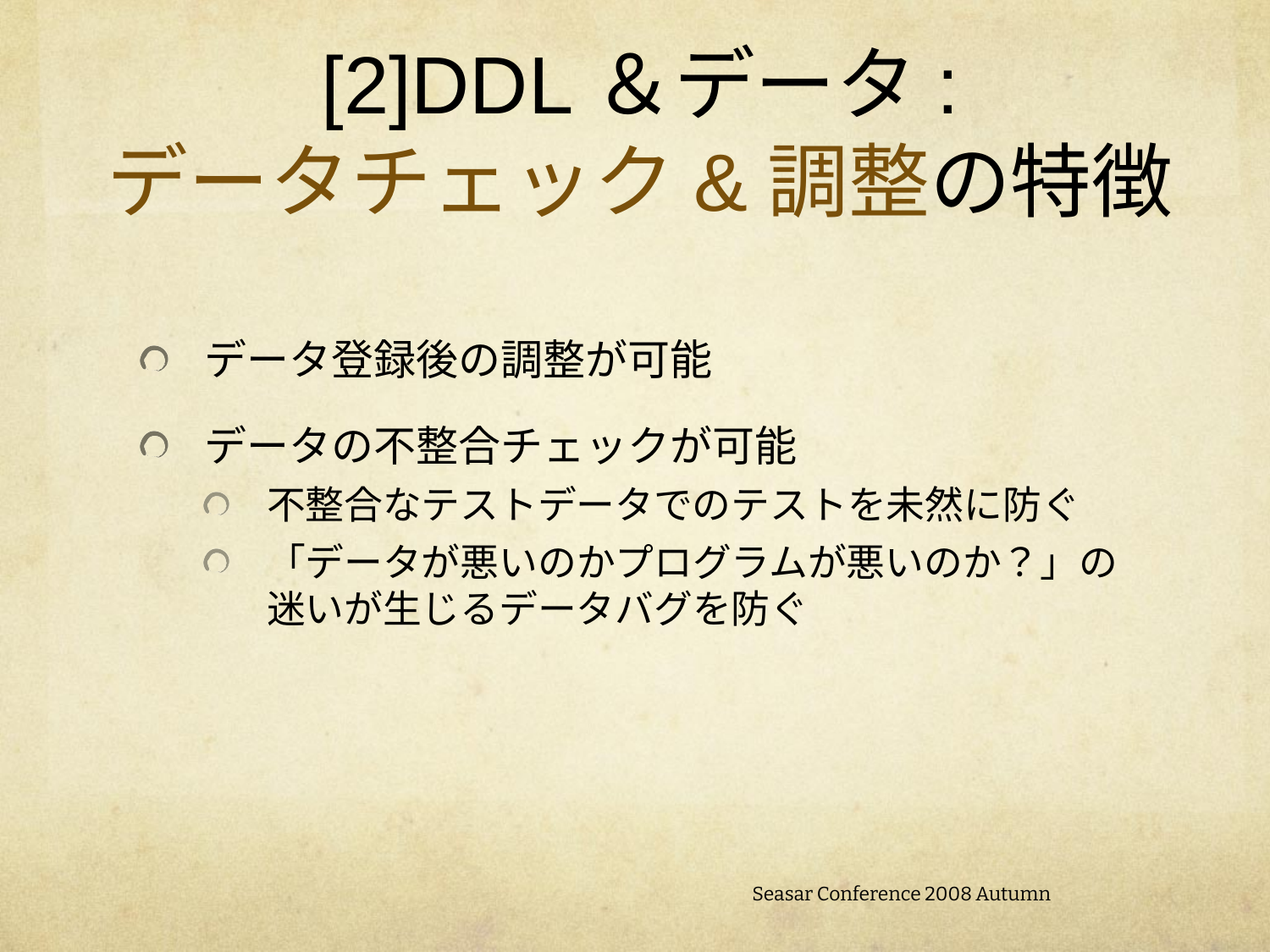

# [2]DDL＆データ: データチェック&調整の特徴

データ登録後の調整が可能
データの不整合チェックが可能
不整合なテストデータでのテストを未然に防ぐ
「データが悪いのかプログラムが悪いのか？」の迷いが生じるデータバグを防ぐ

Seasar Conference 2008 Autumn